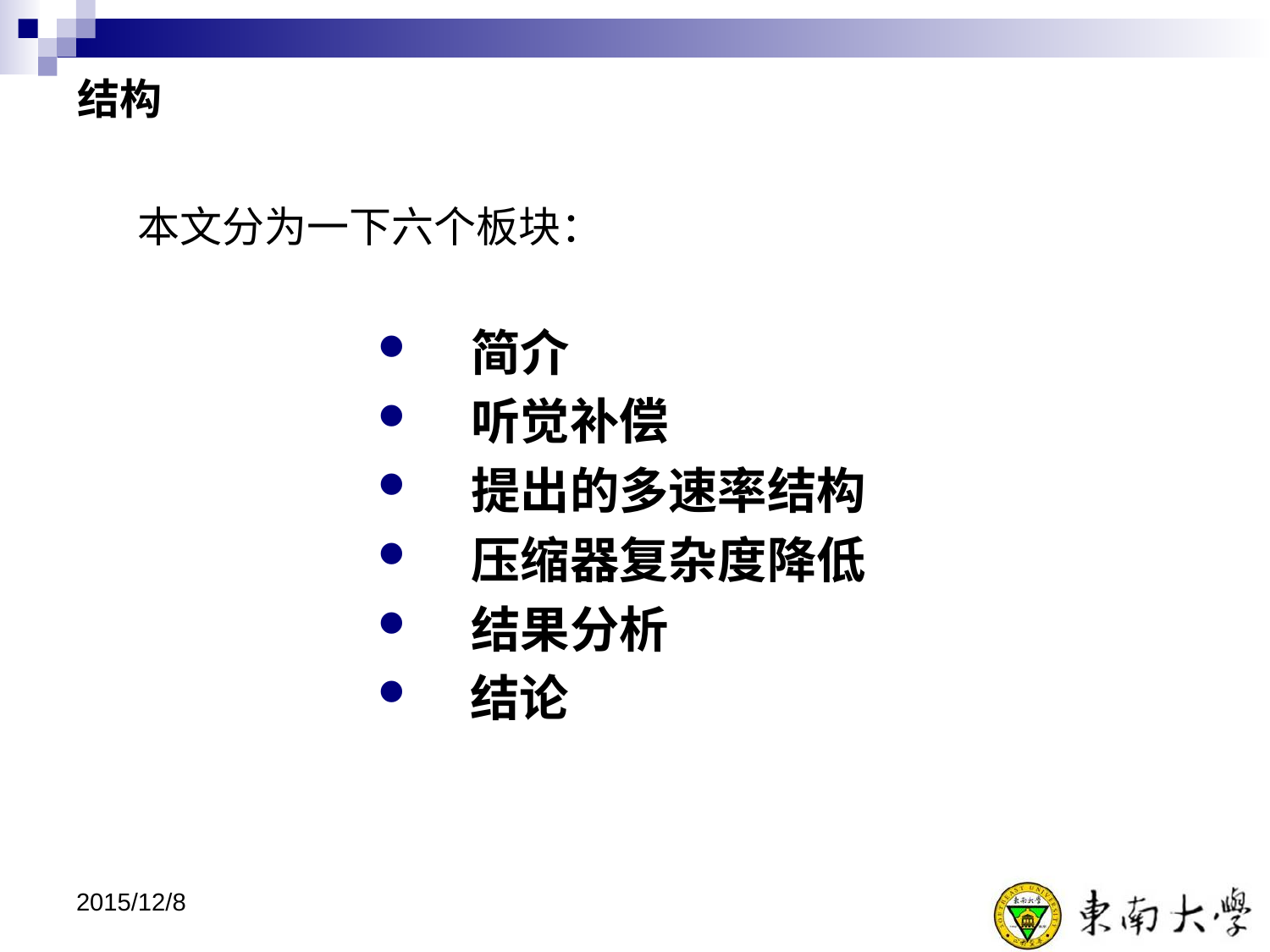

# 结构
 本文分为一下六个板块：

    简介
    听觉补偿
    提出的多速率结构
    压缩器复杂度降低
    结果分析
    结论

2015/12/8